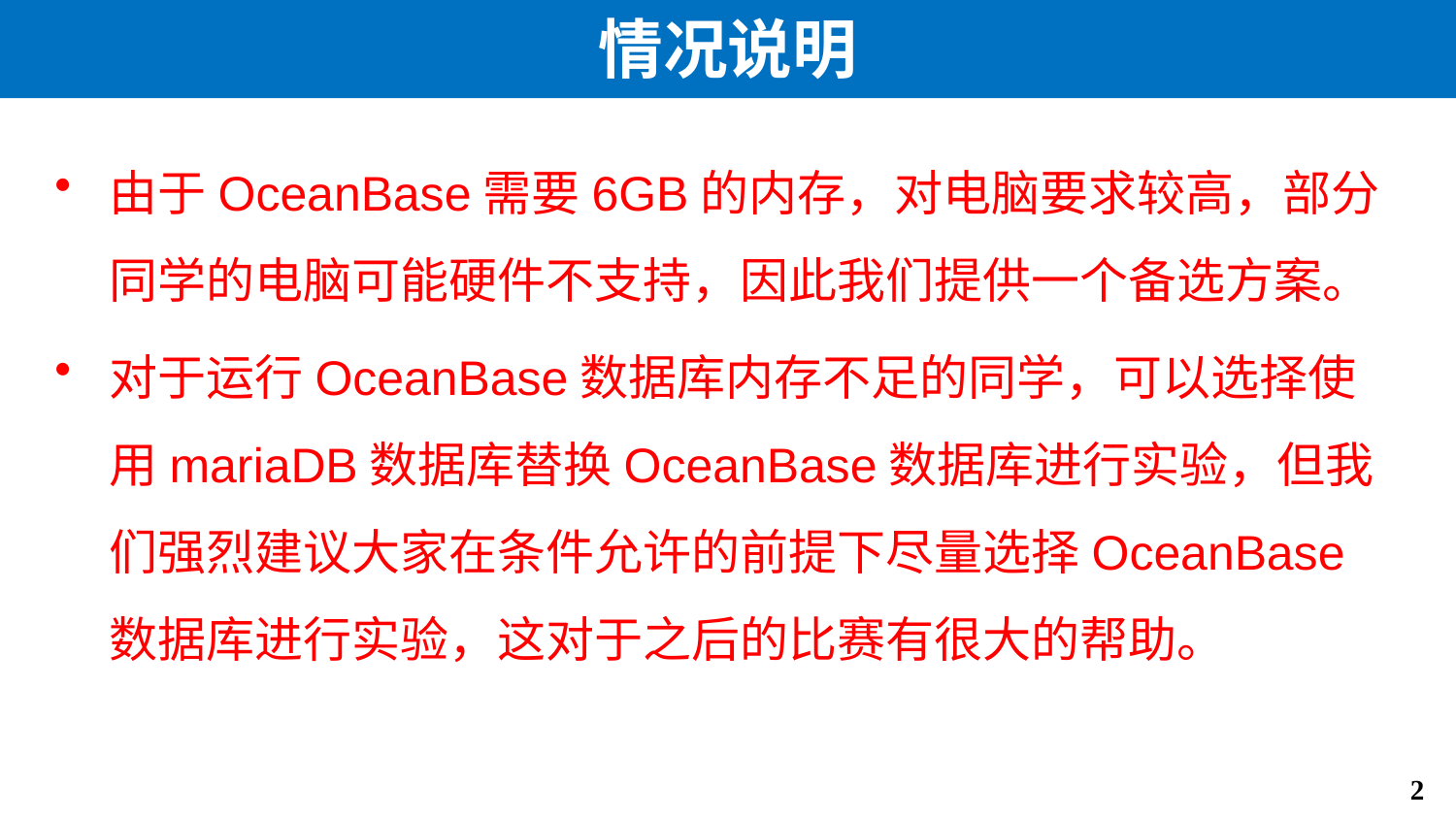

# 情况说明
由于OceanBase需要6GB的内存，对电脑要求较高，部分同学的电脑可能硬件不支持，因此我们提供一个备选方案。
对于运行OceanBase数据库内存不足的同学，可以选择使用mariaDB数据库替换OceanBase数据库进行实验，但我们强烈建议大家在条件允许的前提下尽量选择OceanBase数据库进行实验，这对于之后的比赛有很大的帮助。